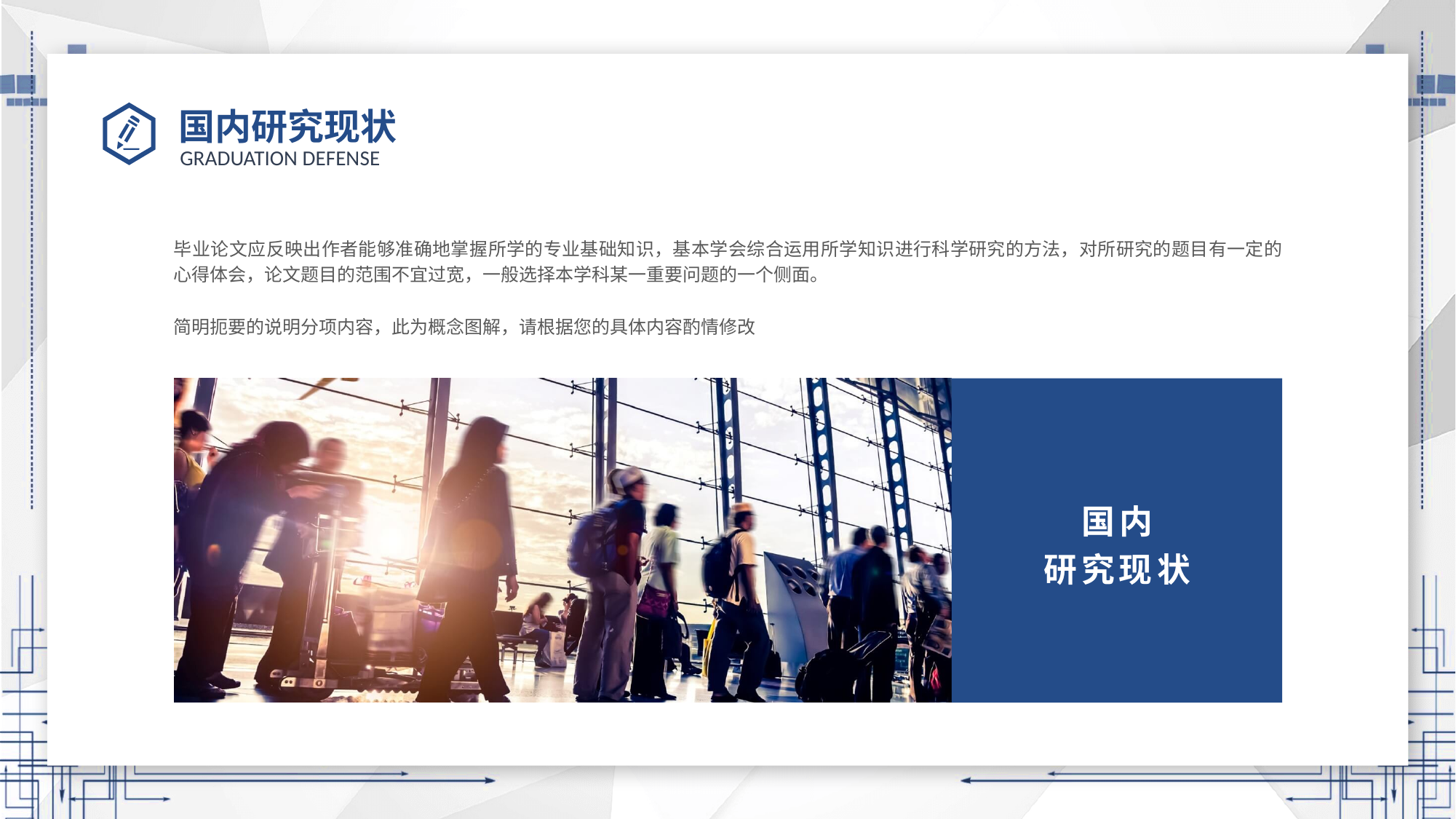

# 国内研究现状
毕业论文应反映出作者能够准确地掌握所学的专业基础知识，基本学会综合运用所学知识进行科学研究的方法，对所研究的题目有一定的心得体会，论文题目的范围不宜过宽，一般选择本学科某一重要问题的一个侧面。

简明扼要的说明分项内容，此为概念图解，请根据您的具体内容酌情修改

国内
研究现状